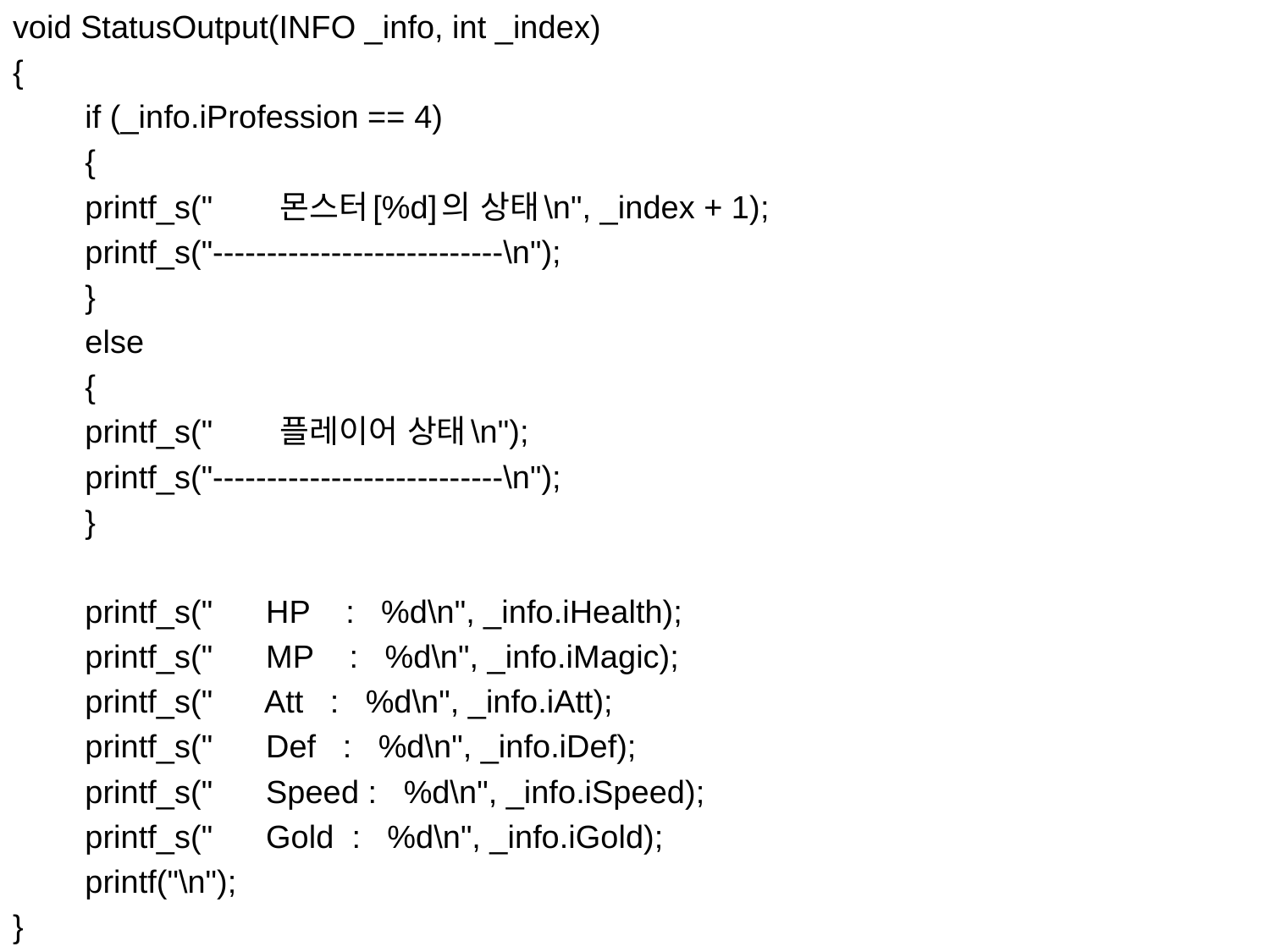

void StatusOutput(INFO _info, int _index)
{
	if (_info.iProfession == 4)
	{
		printf_s("       몬스터[%d]의 상태\n", _index + 1);
		printf_s("---------------------------\n");
	}
	else
	{
		printf_s("       플레이어 상태\n");
		printf_s("---------------------------\n");
	}

	printf_s("      HP    :   %d\n", _info.iHealth);
	printf_s("      MP    :   %d\n", _info.iMagic);
	printf_s("      Att   :   %d\n", _info.iAtt);
	printf_s("      Def   :   %d\n", _info.iDef);
	printf_s("      Speed :   %d\n", _info.iSpeed);
	printf_s("      Gold  :   %d\n", _info.iGold);
	printf("\n");
}